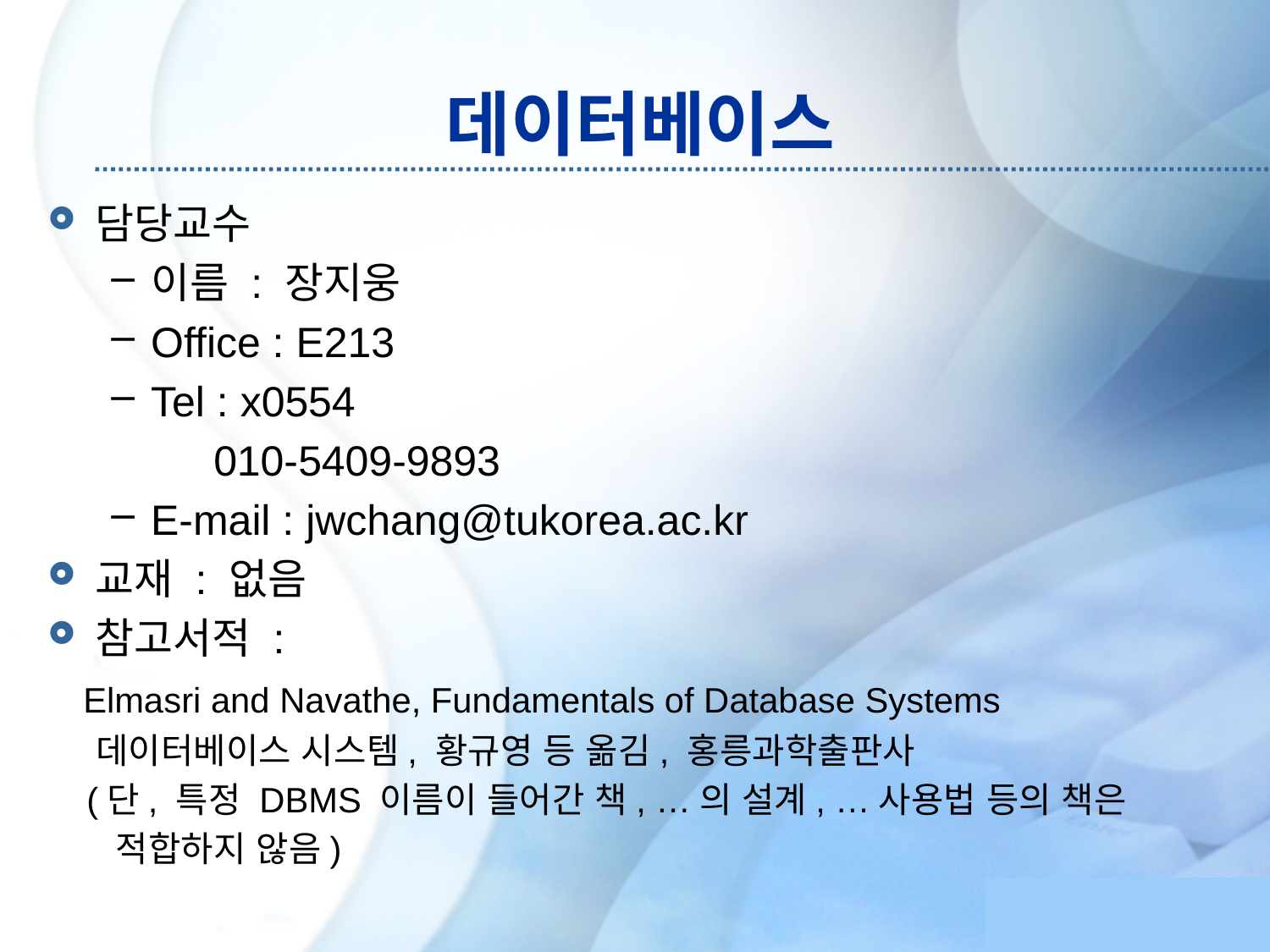

# 데이터베이스
담당교수
이름 : 장지웅
Office : E213
Tel : x0554
              010-5409-9893
E-mail : jwchang@tukorea.ac.kr
교재 : 없음
참고서적 :
   Elmasri and Navathe, Fundamentals of Database Systems
    데이터베이스 시스템, 황규영 등 옮김, 홍릉과학출판사
    (단, 특정 DBMS 이름이 들어간 책, …의 설계, …사용법 등의 책은
      적합하지 않음)